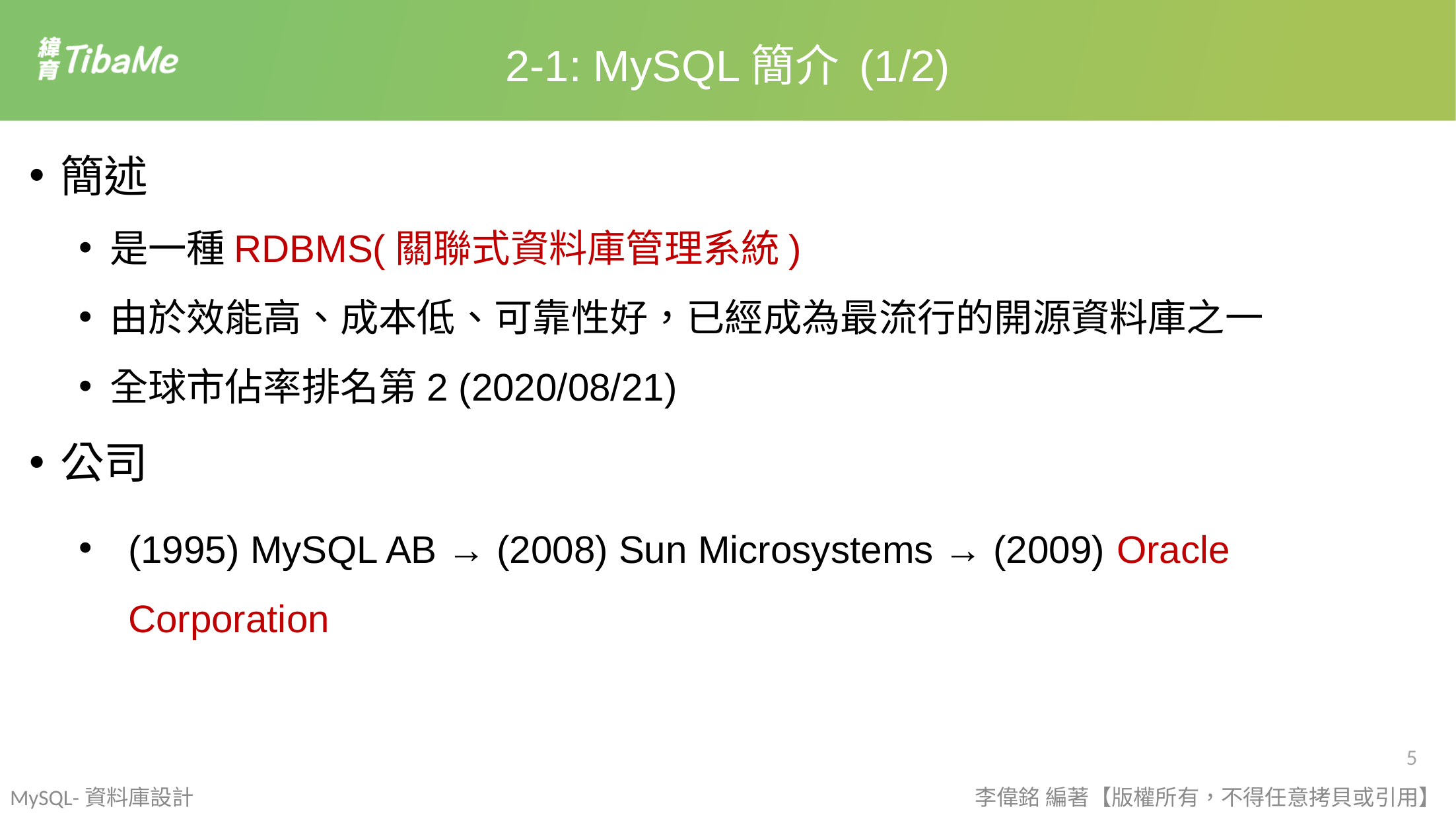

2-1: MySQL簡介 (1/2)
簡述
是一種RDBMS(關聯式資料庫管理系統)
由於效能高、成本低、可靠性好，已經成為最流行的開源資料庫之一
全球市佔率排名第2 (2020/08/21)
公司
(1995) MySQL AB → (2008) Sun Microsystems → (2009) Oracle Corporation

MySQL-資料庫設計
李偉銘 編著【版權所有，不得任意拷貝或引用】